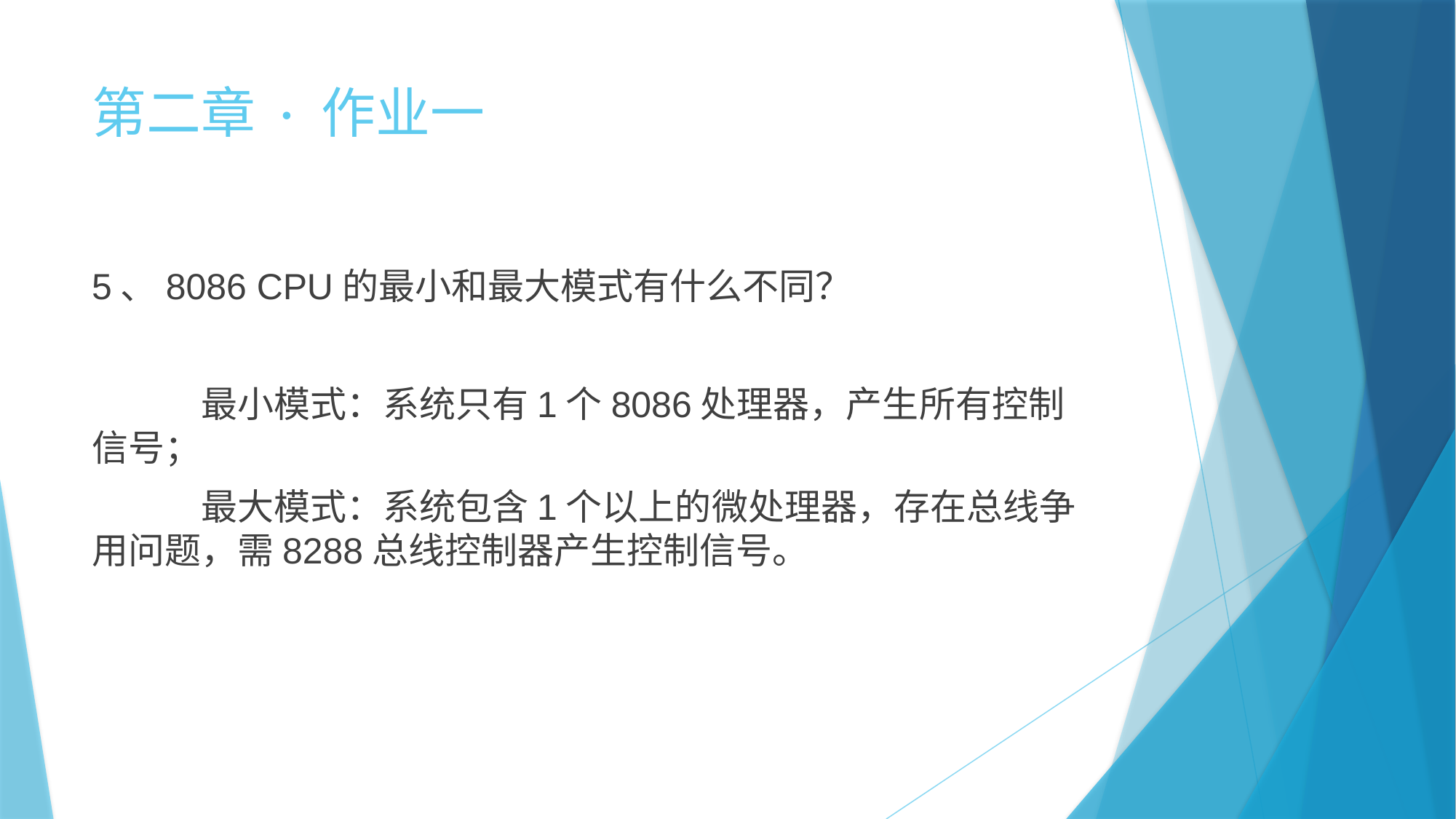

# 第二章 · 作业一
5、8086 CPU的最小和最大模式有什么不同？

	最小模式：系统只有1个8086处理器，产生所有控制信号；
	最大模式：系统包含1个以上的微处理器，存在总线争用问题，需8288总线控制器产生控制信号。